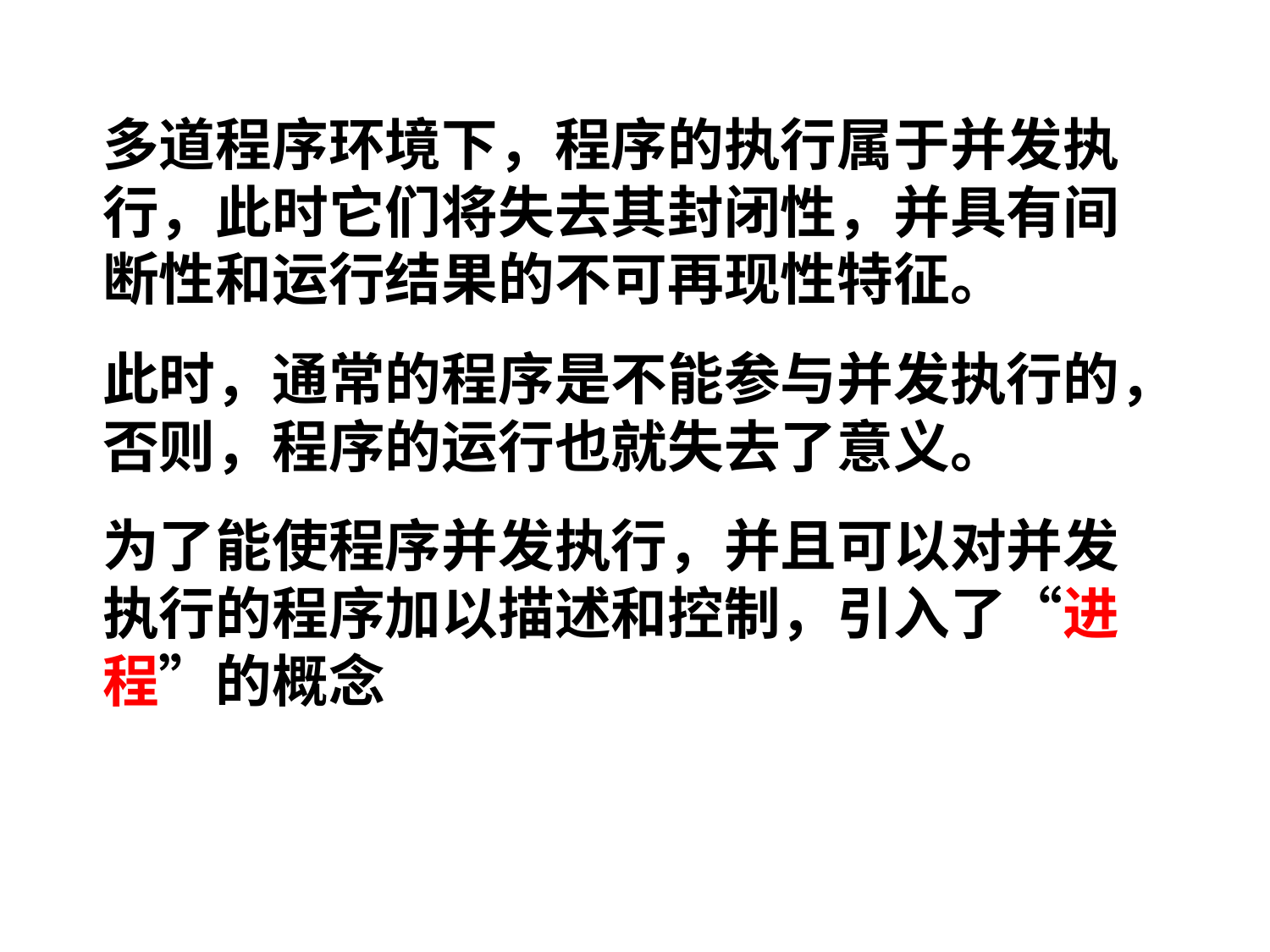

多道程序环境下，程序的执行属于并发执行，此时它们将失去其封闭性，并具有间断性和运行结果的不可再现性特征。
此时，通常的程序是不能参与并发执行的，否则，程序的运行也就失去了意义。
为了能使程序并发执行，并且可以对并发执行的程序加以描述和控制，引入了“进程”的概念